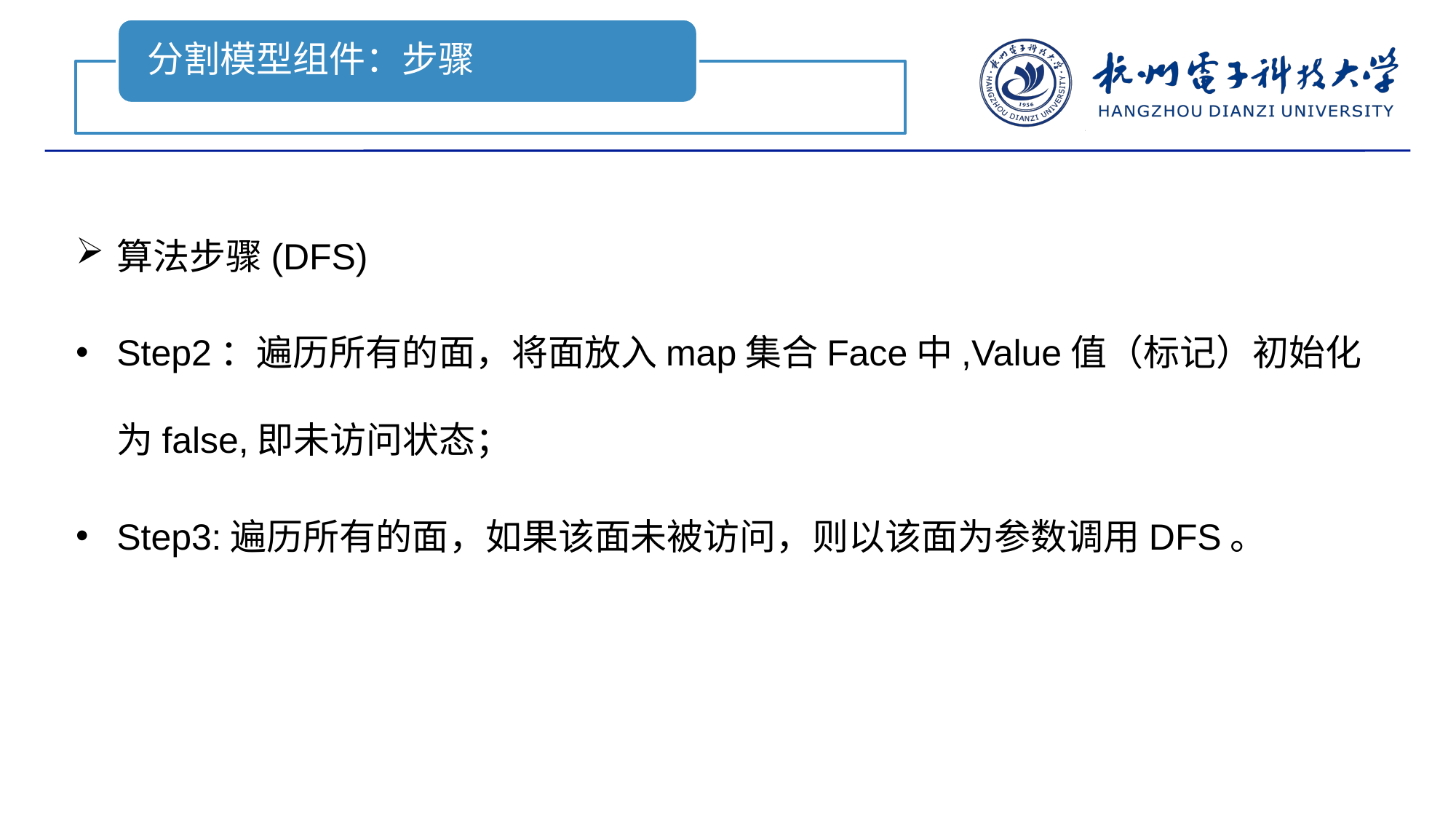

分割模型组件：步骤
算法步骤(DFS)
Step2：遍历所有的面，将面放入map集合Face中,Value值（标记）初始化为false,即未访问状态；
Step3:遍历所有的面，如果该面未被访问，则以该面为参数调用DFS。